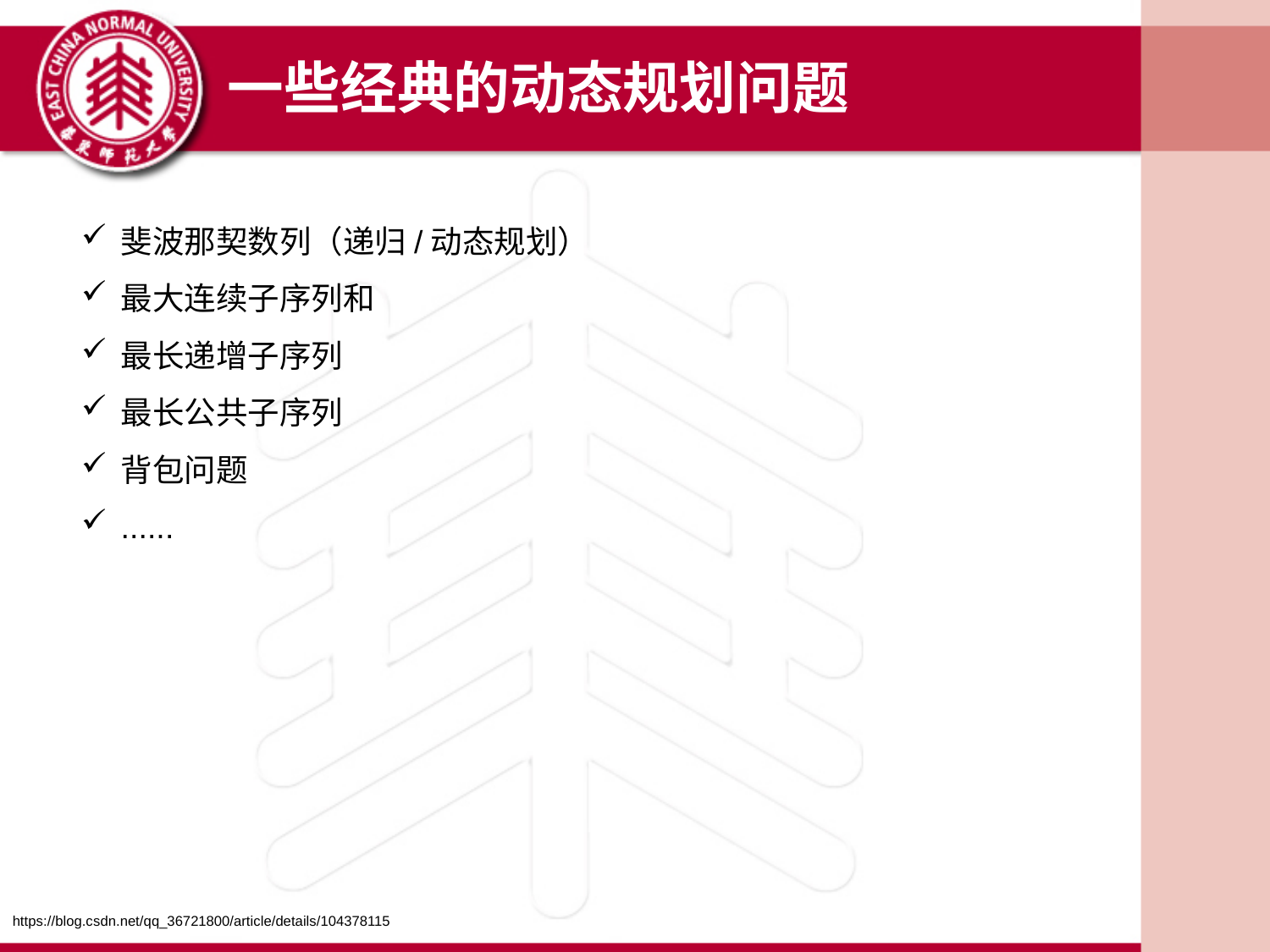

一些经典的动态规划问题
斐波那契数列（递归/动态规划）
最大连续子序列和
最长递增子序列
最长公共子序列
背包问题
......
https://blog.csdn.net/qq_36721800/article/details/104378115